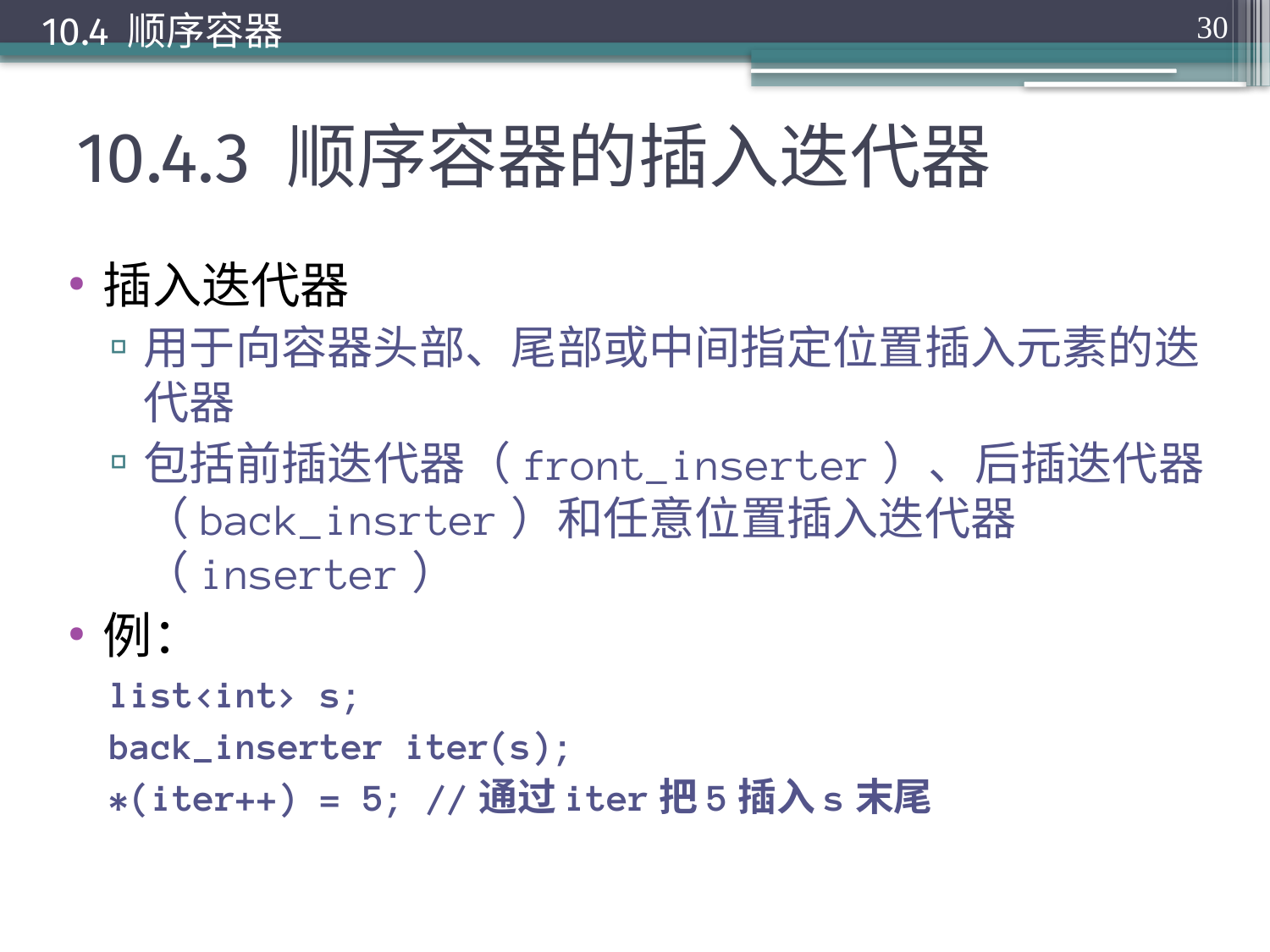

10.4 顺序容器
30
# 10.4.3 顺序容器的插入迭代器
插入迭代器
用于向容器头部、尾部或中间指定位置插入元素的迭代器
包括前插迭代器（front_inserter）、后插迭代器（back_insrter）和任意位置插入迭代器（inserter）
例：
list<int> s;
back_inserter iter(s);
*(iter++) = 5; //通过iter把5插入s末尾